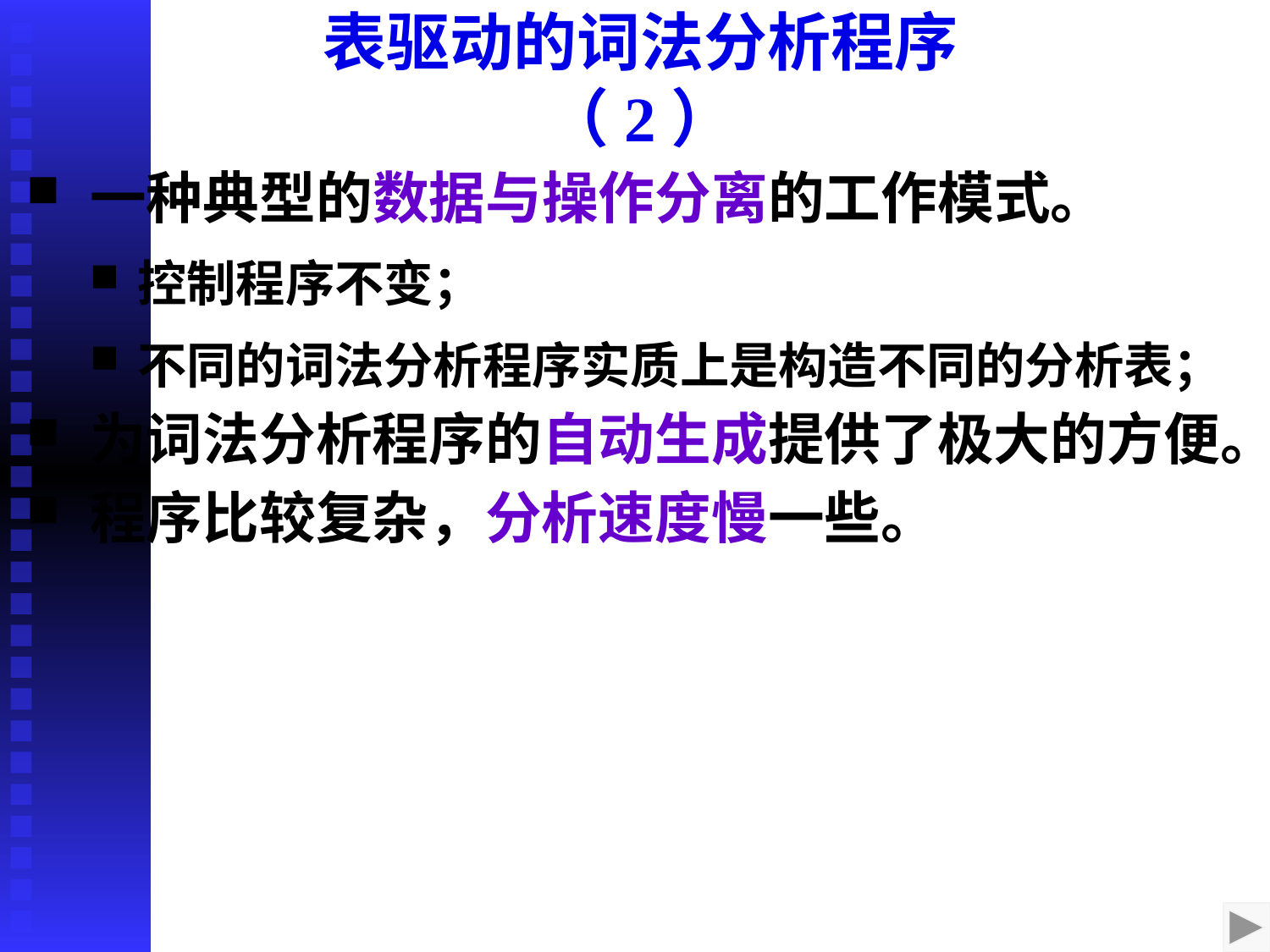

表驱动的词法分析程序（2）
一种典型的数据与操作分离的工作模式。
控制程序不变；
不同的词法分析程序实质上是构造不同的分析表；
为词法分析程序的自动生成提供了极大的方便。
程序比较复杂，分析速度慢一些。
2020/10/7